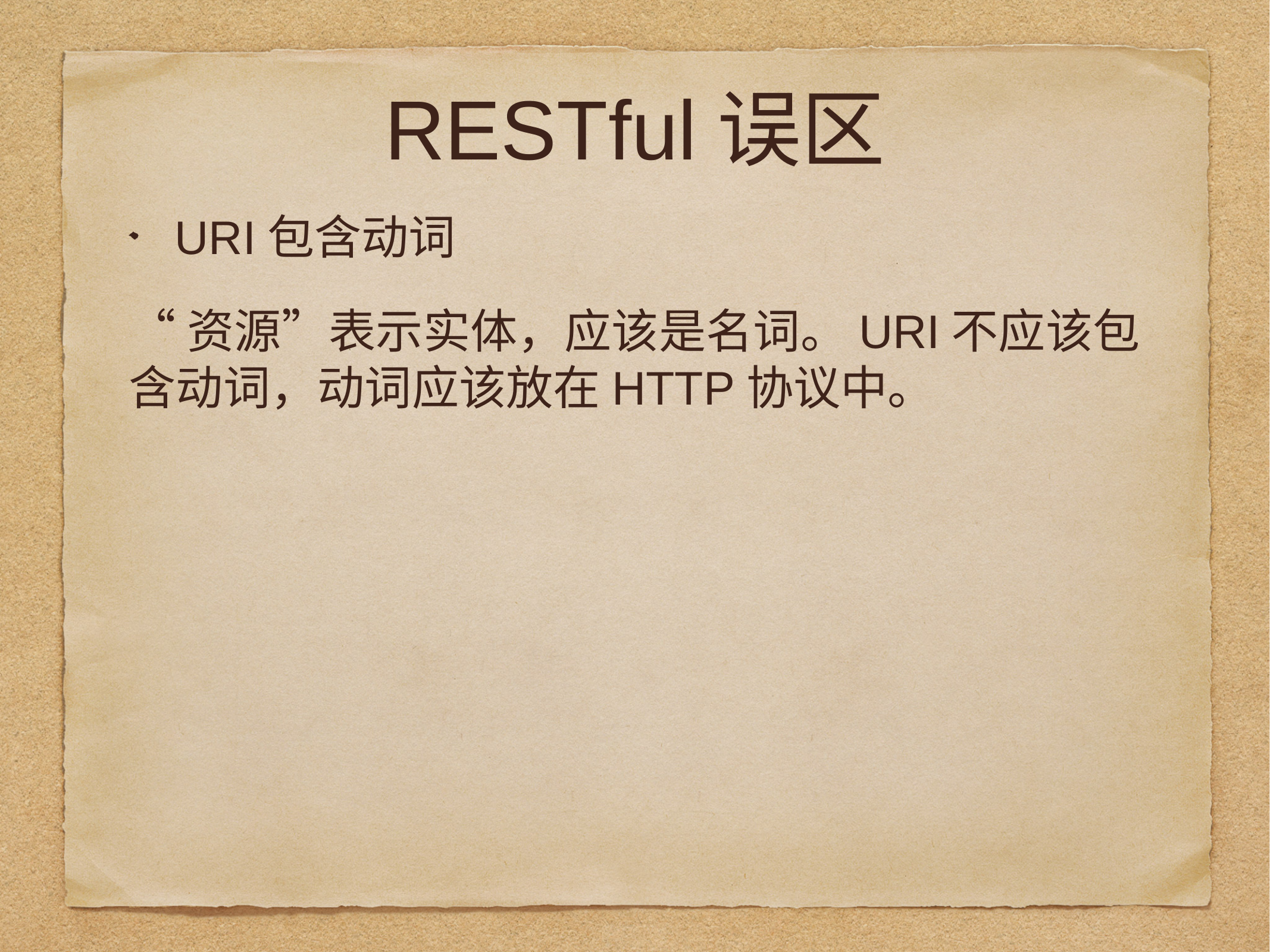

# RESTful误区
URI包含动词
“资源”表示实体，应该是名词。URI不应该包含动词，动词应该放在HTTP协议中。